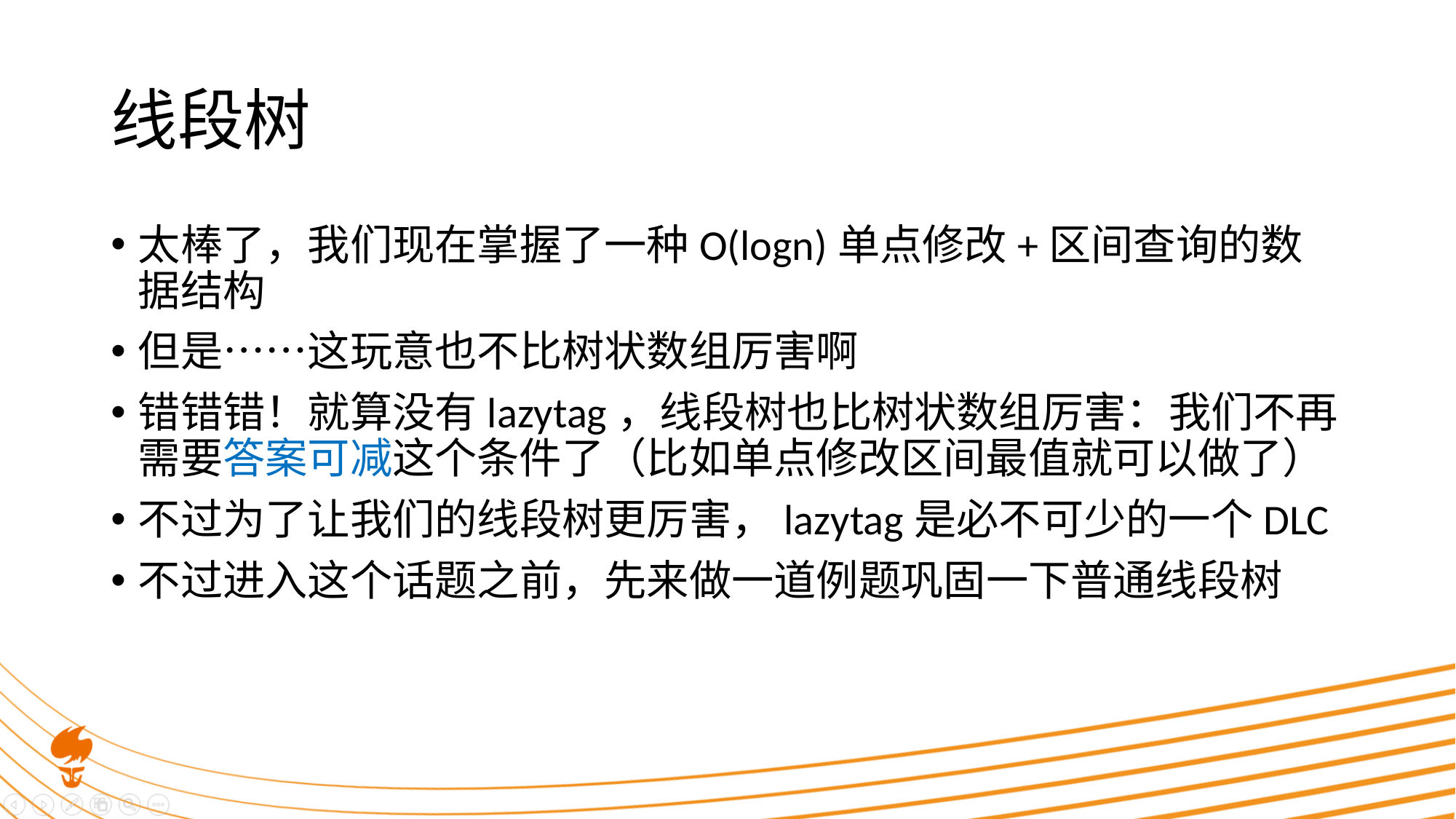

# 线段树
太棒了，我们现在掌握了一种O(logn)单点修改+区间查询的数据结构
但是……这玩意也不比树状数组厉害啊
错错错！就算没有lazytag，线段树也比树状数组厉害：我们不再需要答案可减这个条件了（比如单点修改区间最值就可以做了）
不过为了让我们的线段树更厉害，lazytag是必不可少的一个DLC
不过进入这个话题之前，先来做一道例题巩固一下普通线段树